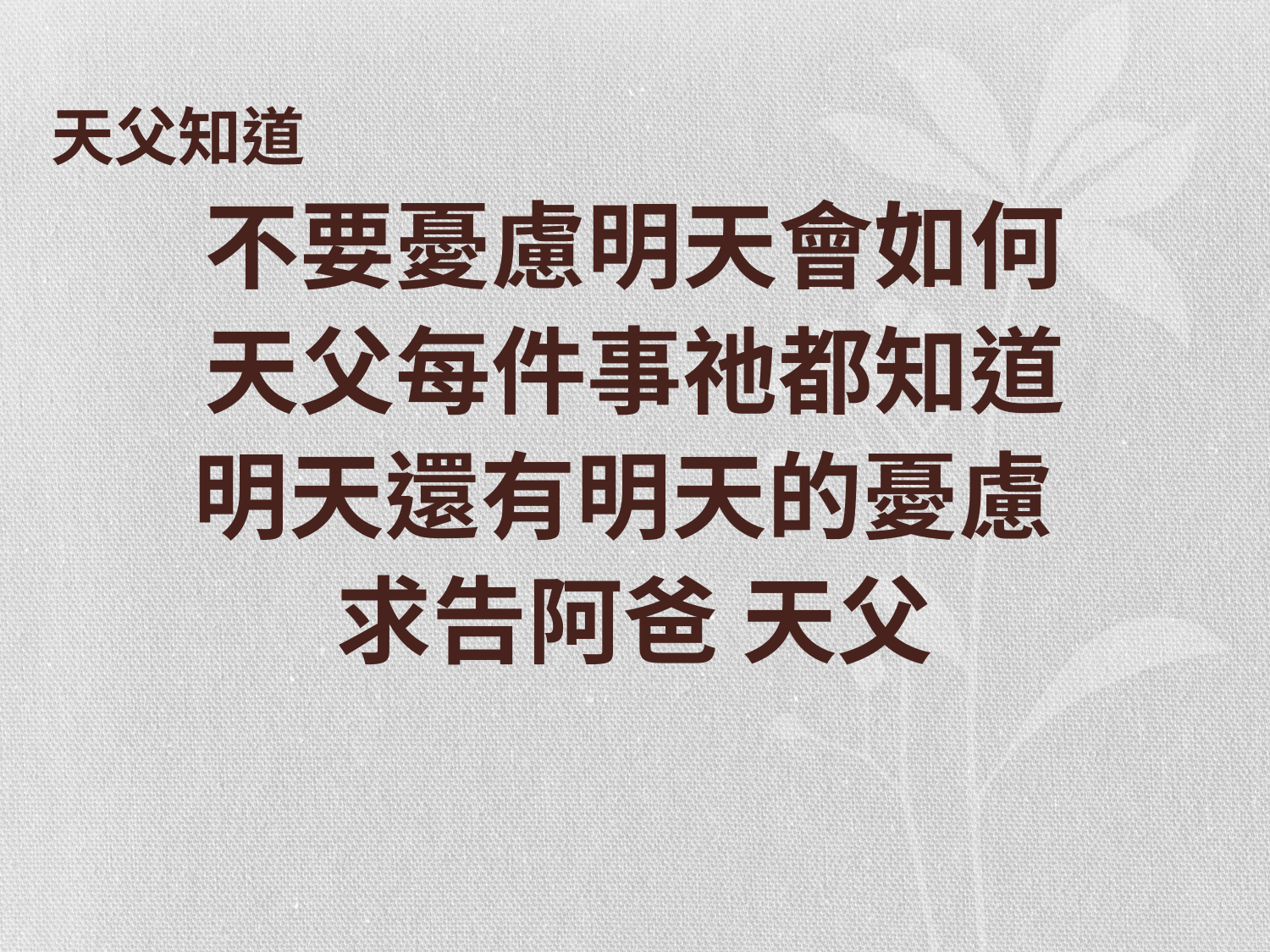

# 天父知道
不要憂慮明天會如何
天父每件事祂都知道
明天還有明天的憂慮
求告阿爸 天父